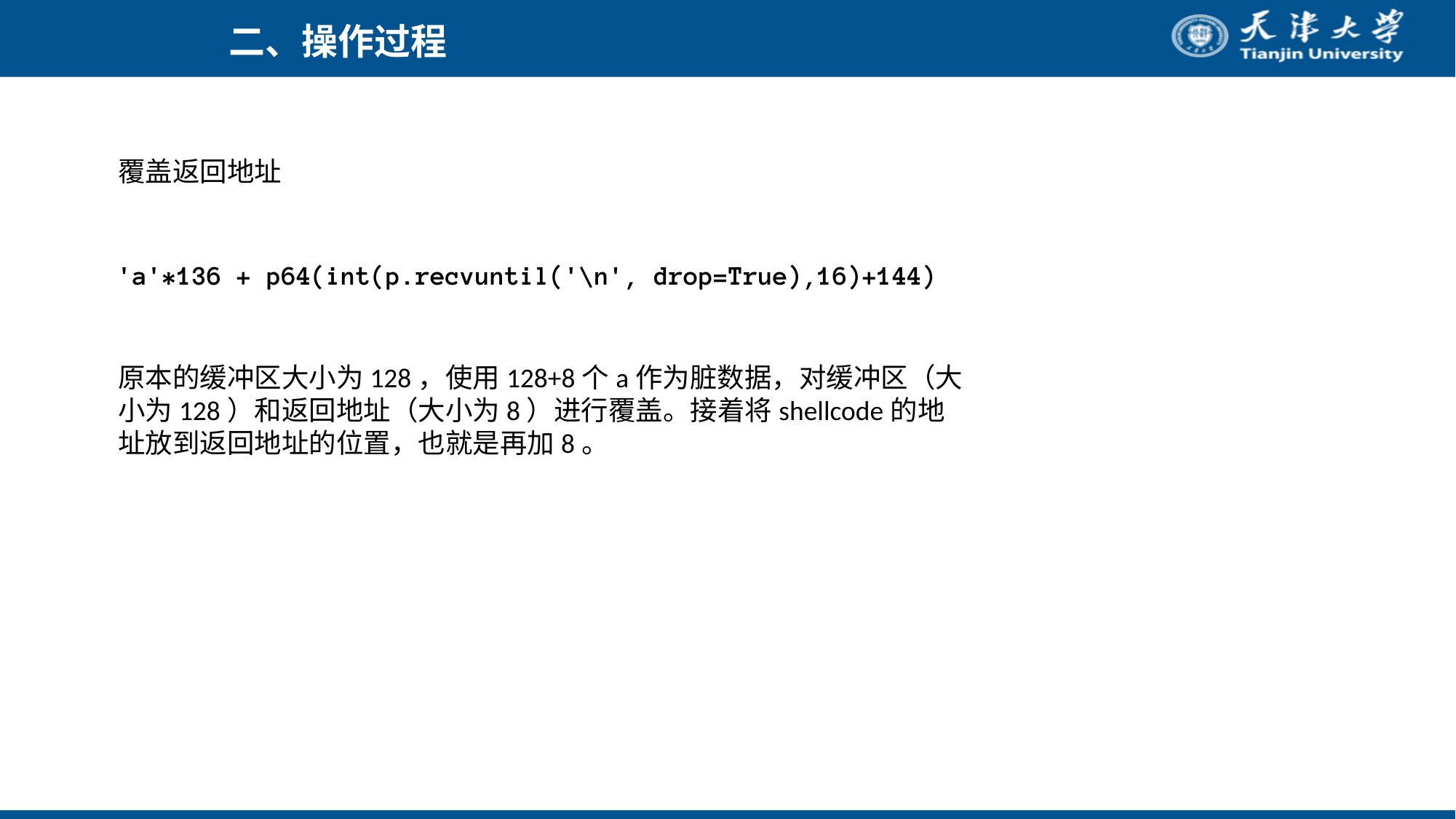

二、操作过程
覆盖返回地址
'a'*136 + p64(int(p.recvuntil('\n', drop=True),16)+144)
原本的缓冲区大小为128，使用128+8个a作为脏数据，对缓冲区（大小为128）和返回地址（大小为8）进行覆盖。接着将shellcode的地址放到返回地址的位置，也就是再加8。